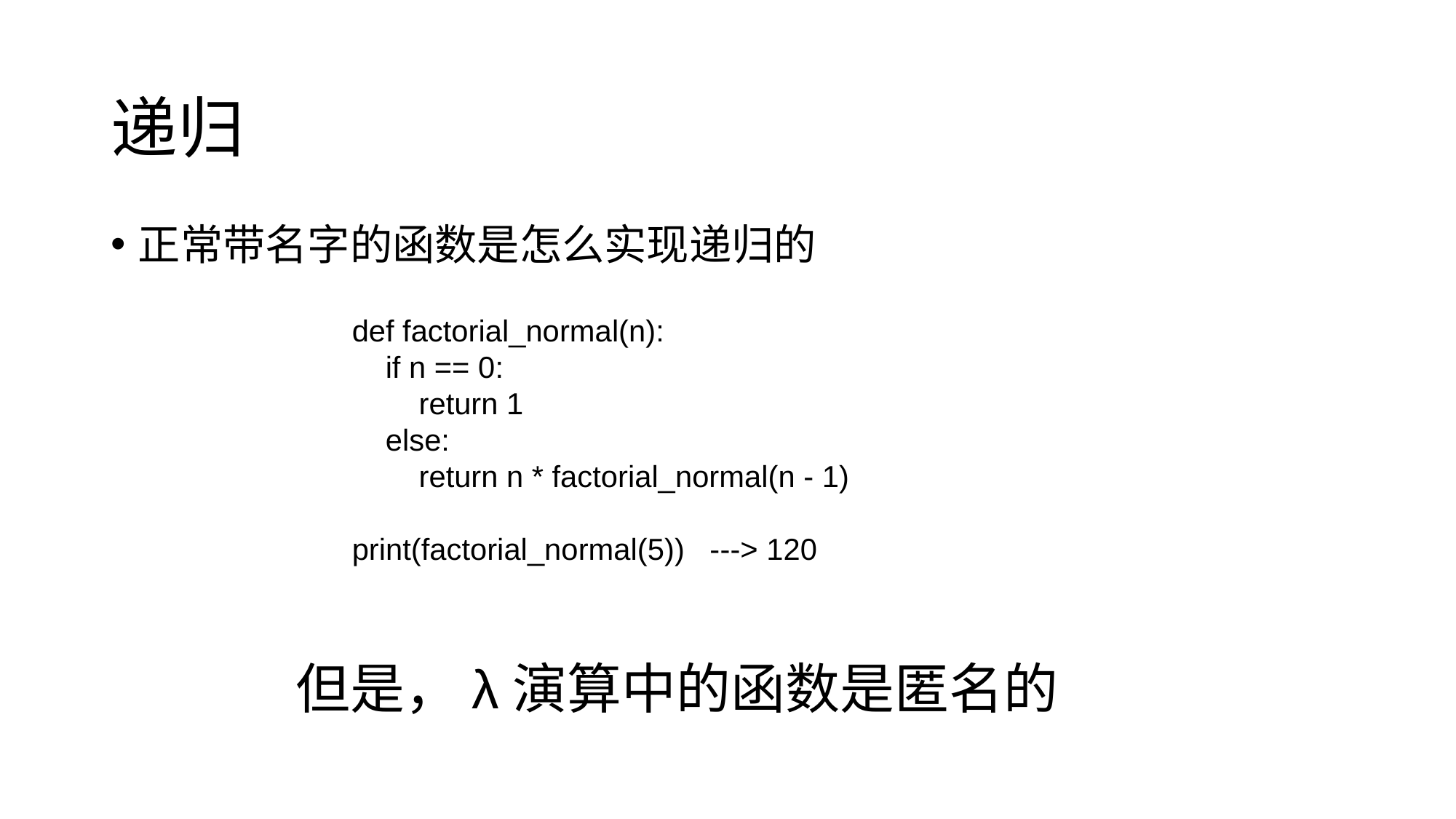

# 递归
正常带名字的函数是怎么实现递归的

def factorial_normal(n):
    if n == 0:
        return 1
    else:
        return n * factorial_normal(n - 1)

print(factorial_normal(5))   ---> 120
但是，λ演算中的函数是匿名的